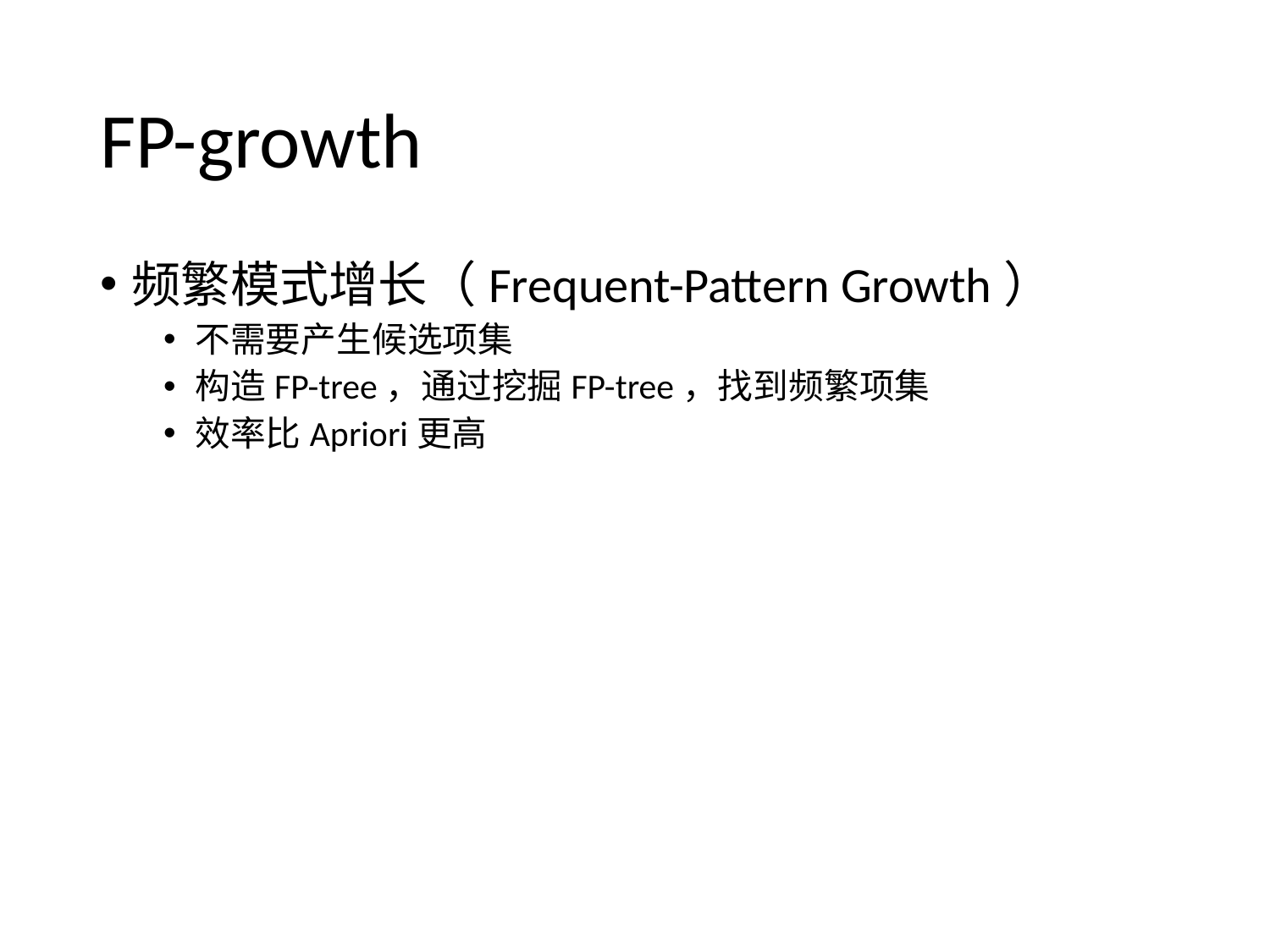

# FP-growth
频繁模式增长（Frequent-Pattern Growth）
不需要产生候选项集
构造FP-tree，通过挖掘FP-tree，找到频繁项集
效率比Apriori更高